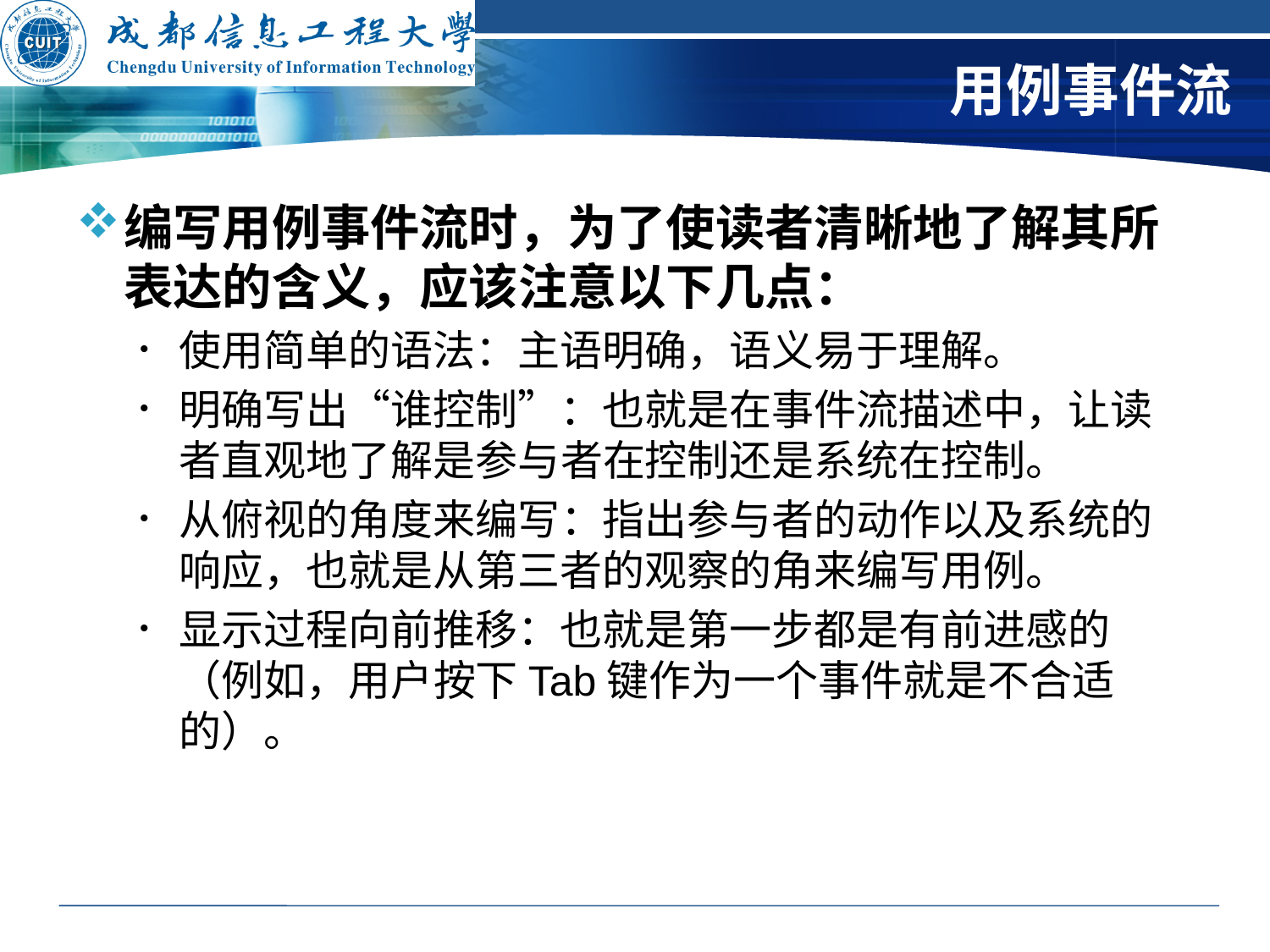

# 用例事件流
编写用例事件流时，为了使读者清晰地了解其所表达的含义，应该注意以下几点：
使用简单的语法：主语明确，语义易于理解。
明确写出“谁控制”：也就是在事件流描述中，让读者直观地了解是参与者在控制还是系统在控制。
从俯视的角度来编写：指出参与者的动作以及系统的响应，也就是从第三者的观察的角来编写用例。
显示过程向前推移：也就是第一步都是有前进感的（例如，用户按下Tab键作为一个事件就是不合适的）。